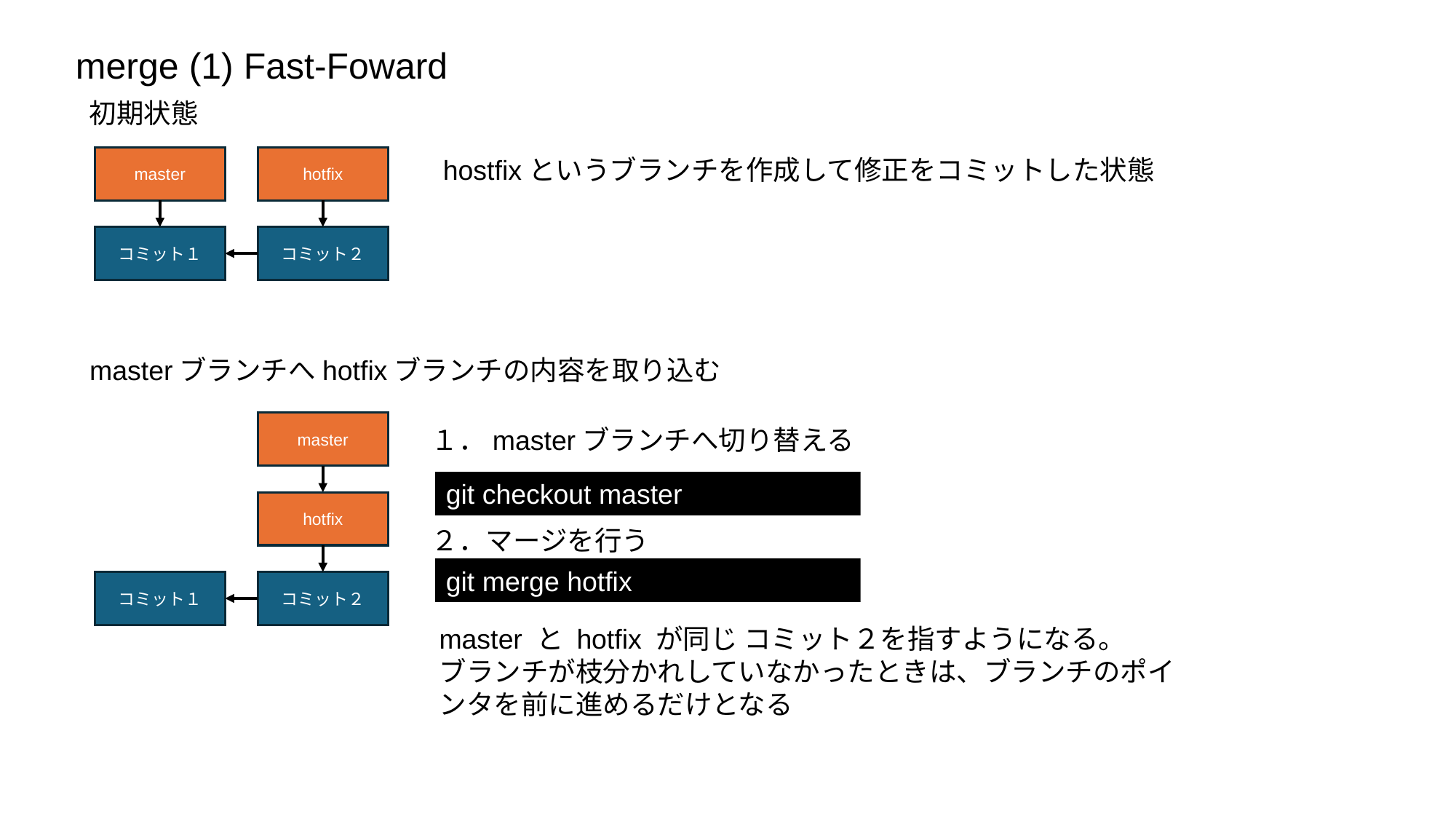

merge (1) Fast-Foward
初期状態
hostfixというブランチを作成して修正をコミットした状態
master
hotfix
コミット１
コミット２
masterブランチへhotfixブランチの内容を取り込む
master
hotfix
コミット１
コミット２
１．masterブランチへ切り替える
git checkout master
２．マージを行う
git merge hotfix
master と hotfix が同じ コミット２を指すようになる。
ブランチが枝分かれしていなかったときは、ブランチのポインタを前に進めるだけとなる